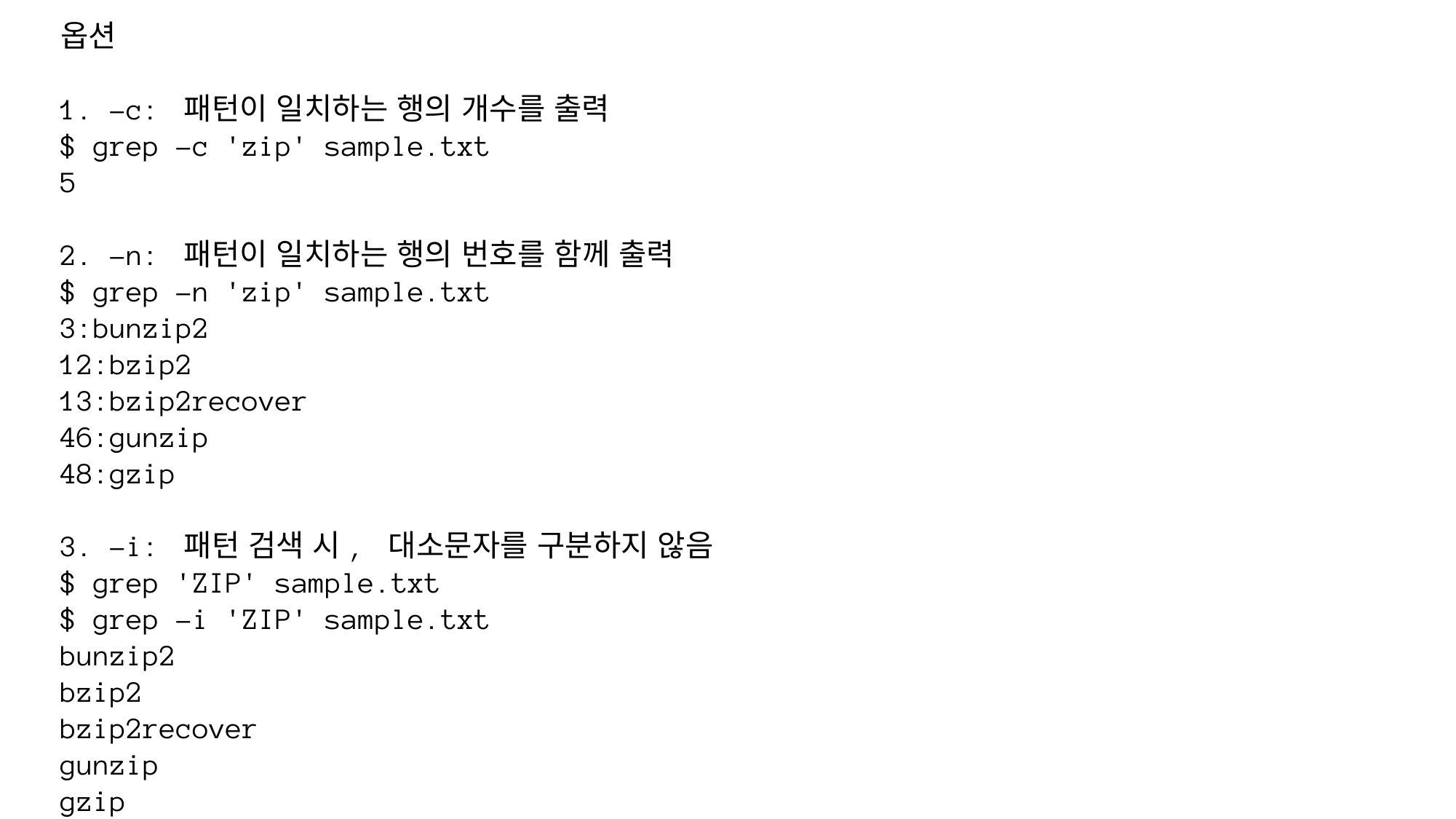

옵션

1. -c: 패턴이 일치하는 행의 개수를 출력
$ grep -c 'zip' sample.txt
5

2. -n: 패턴이 일치하는 행의 번호를 함께 출력
$ grep -n 'zip' sample.txt
3:bunzip2
12:bzip2
13:bzip2recover
46:gunzip
48:gzip

3. -i: 패턴 검색 시, 대소문자를 구분하지 않음
$ grep 'ZIP' sample.txt
$ grep -i 'ZIP' sample.txt
bunzip2
bzip2
bzip2recover
gunzip
gzip